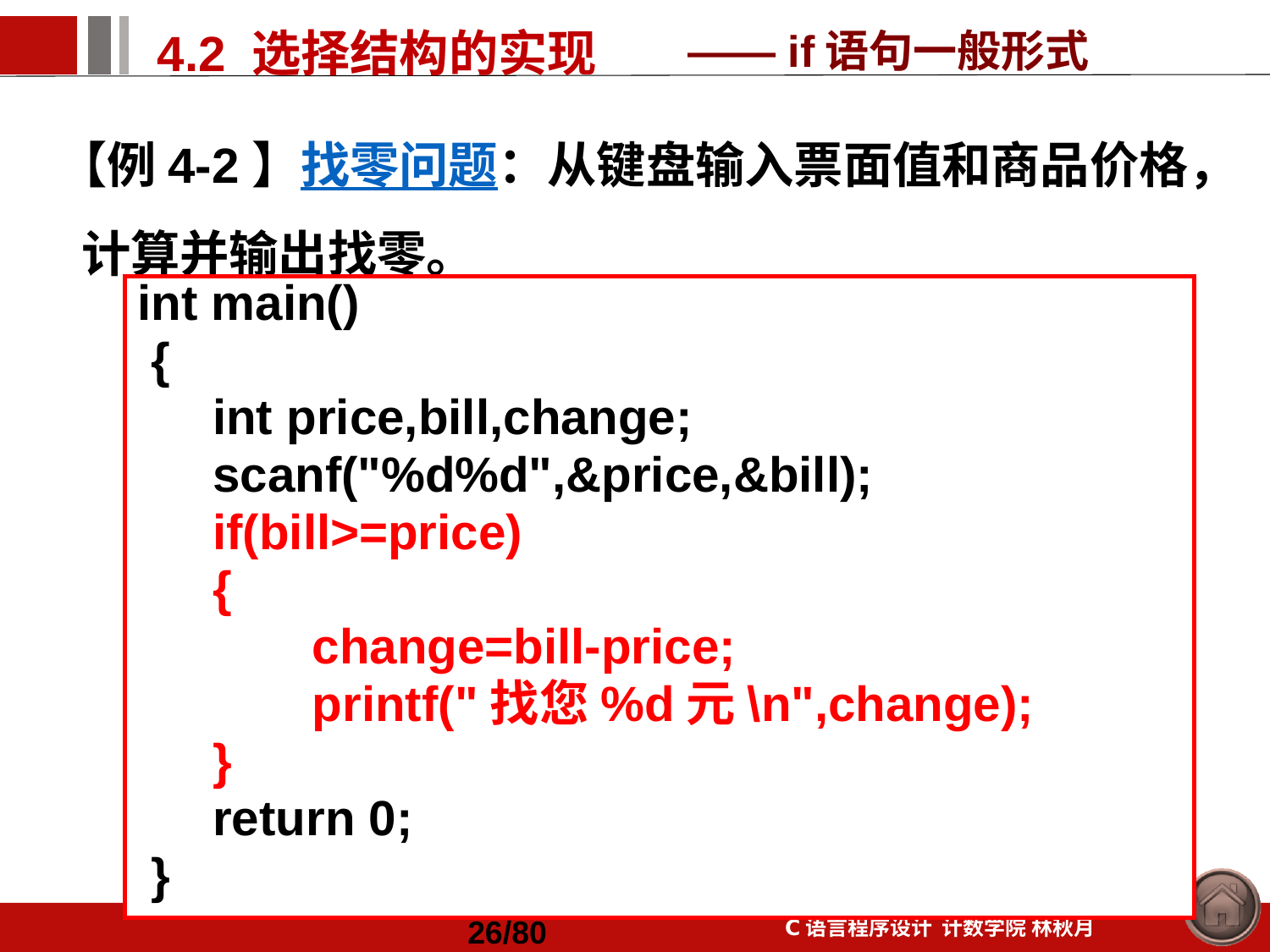

—— if语句一般形式
【例4-2】找零问题：从键盘输入票面值和商品价格，计算并输出找零。

int main()
 {
	  int price,bill,change;
 	  scanf("%d%d",&price,&bill);
 	  if(bill>=price)
	  {
 		change=bill-price;
 		printf("找您%d元\n",change);
	  }
  	  return 0;
 }